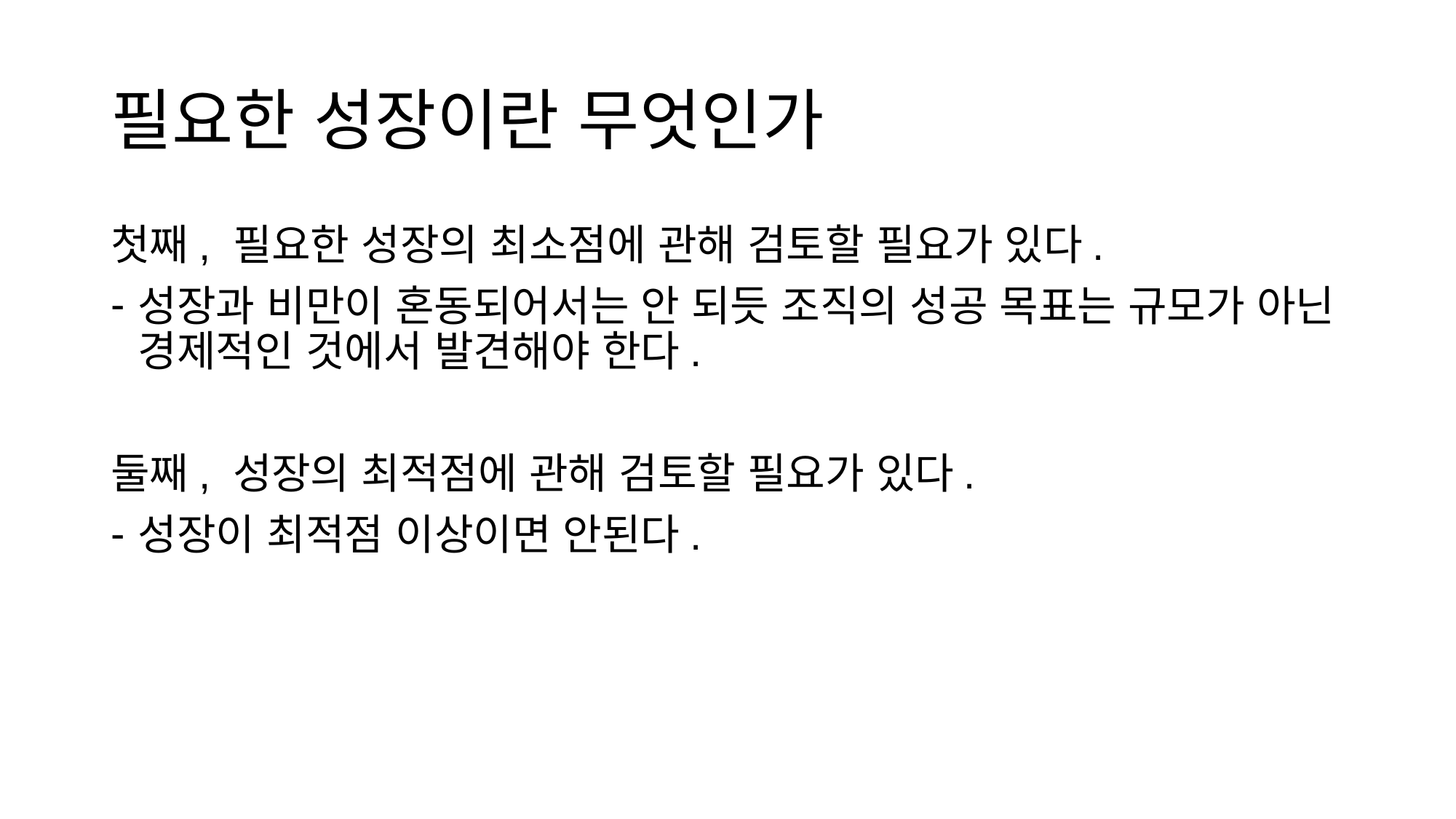

# 필요한 성장이란 무엇인가
첫째, 필요한 성장의 최소점에 관해 검토할 필요가 있다.
성장과 비만이 혼동되어서는 안 되듯 조직의 성공 목표는 규모가 아닌 경제적인 것에서 발견해야 한다.

둘째, 성장의 최적점에 관해 검토할 필요가 있다.
성장이 최적점 이상이면 안된다.